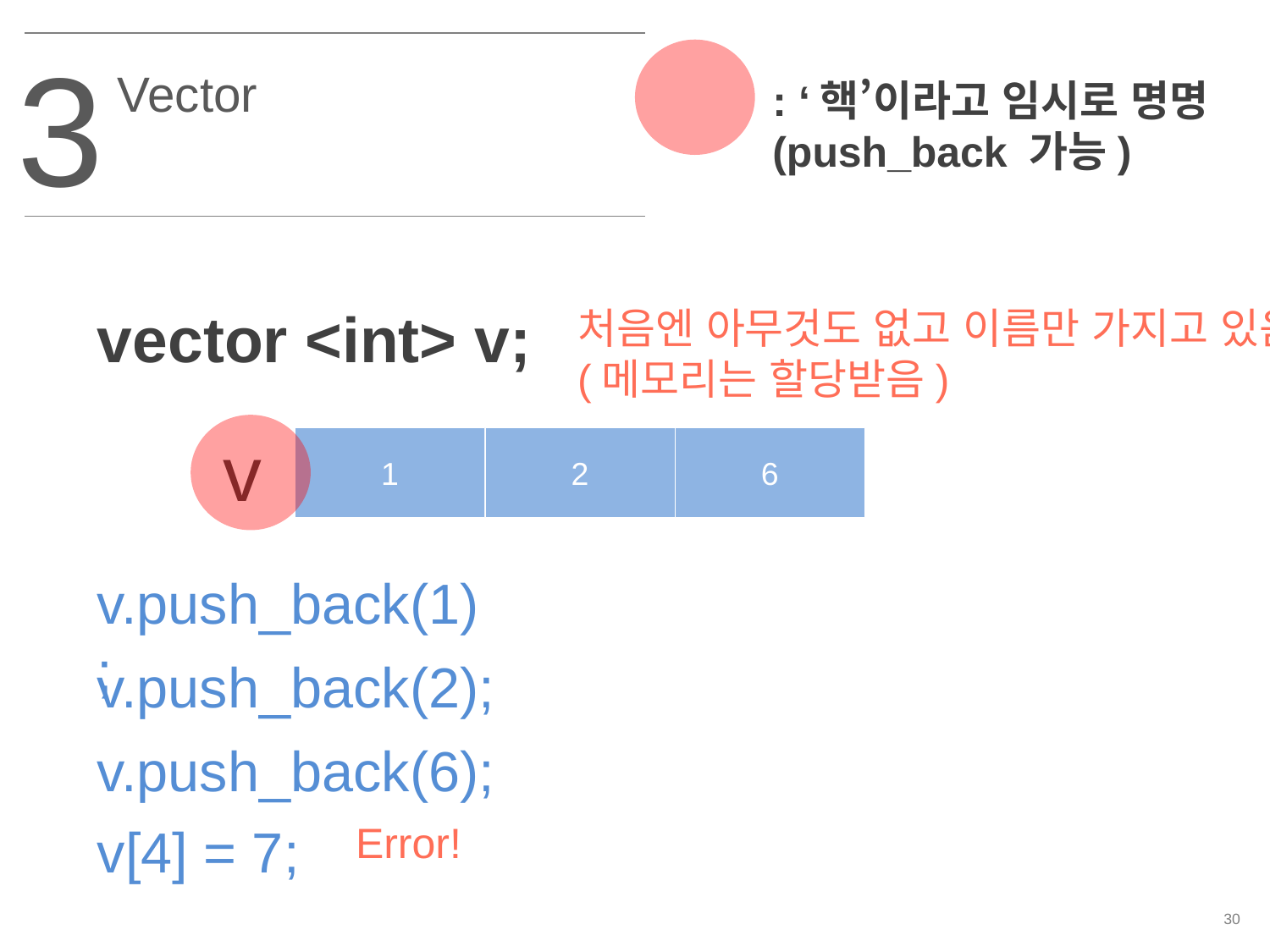

3

Vector
: ‘핵’이라고 임시로 명명
(push_back 가능)
vector <int> v;
처음엔 아무것도 없고 이름만 가지고 있음
(메모리는 할당받음)

v
6
1
2
v.push_back(1);
v.push_back(2);
v.push_back(6);
v[4] = 7;
Error!